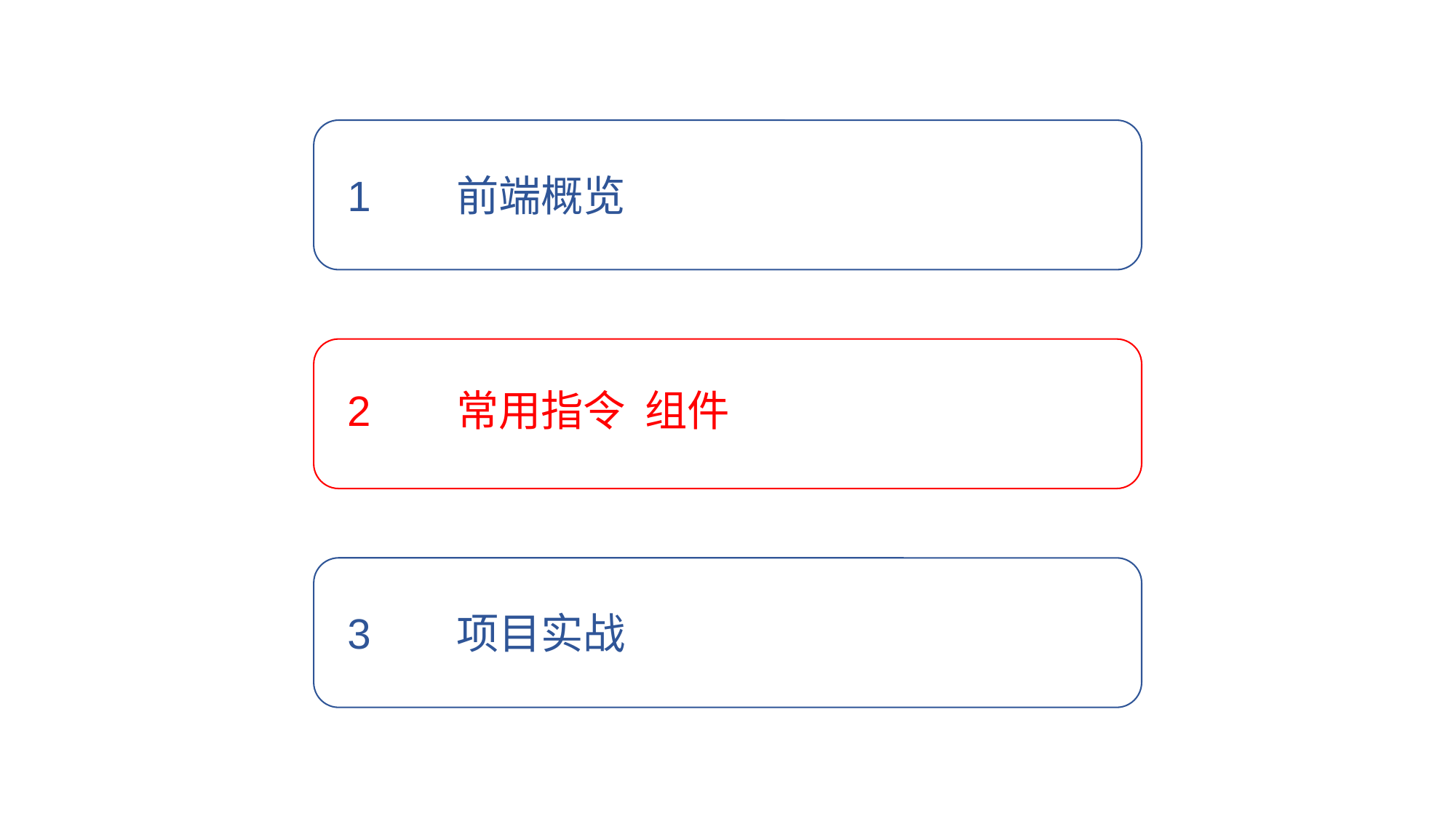

1	前端概览

2 	常用指令  组件

3	项目实战